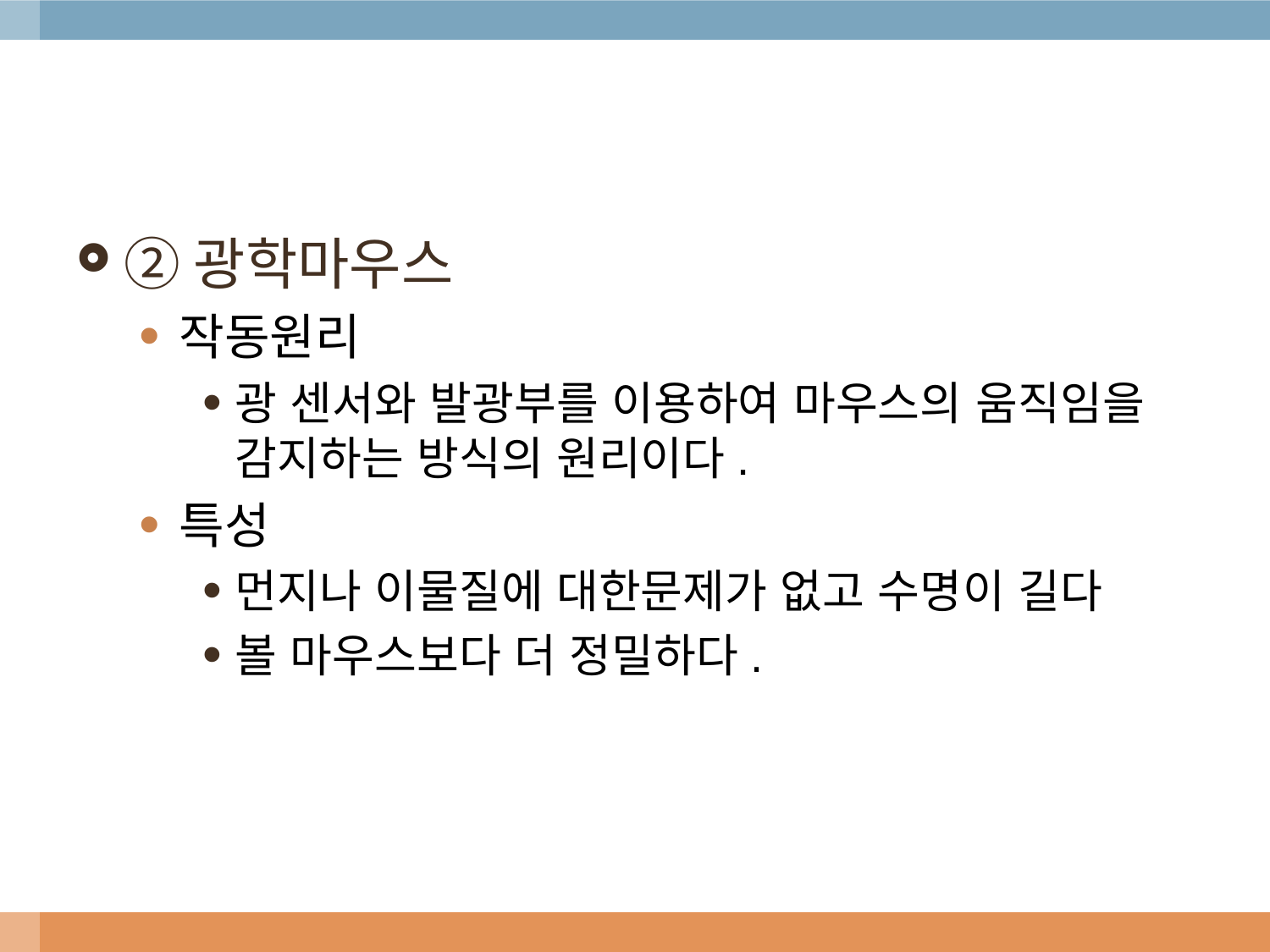

#
②광학마우스
작동원리
광 센서와 발광부를 이용하여 마우스의 움직임을 감지하는 방식의 원리이다.
특성
먼지나 이물질에 대한문제가 없고 수명이 길다
볼 마우스보다 더 정밀하다.